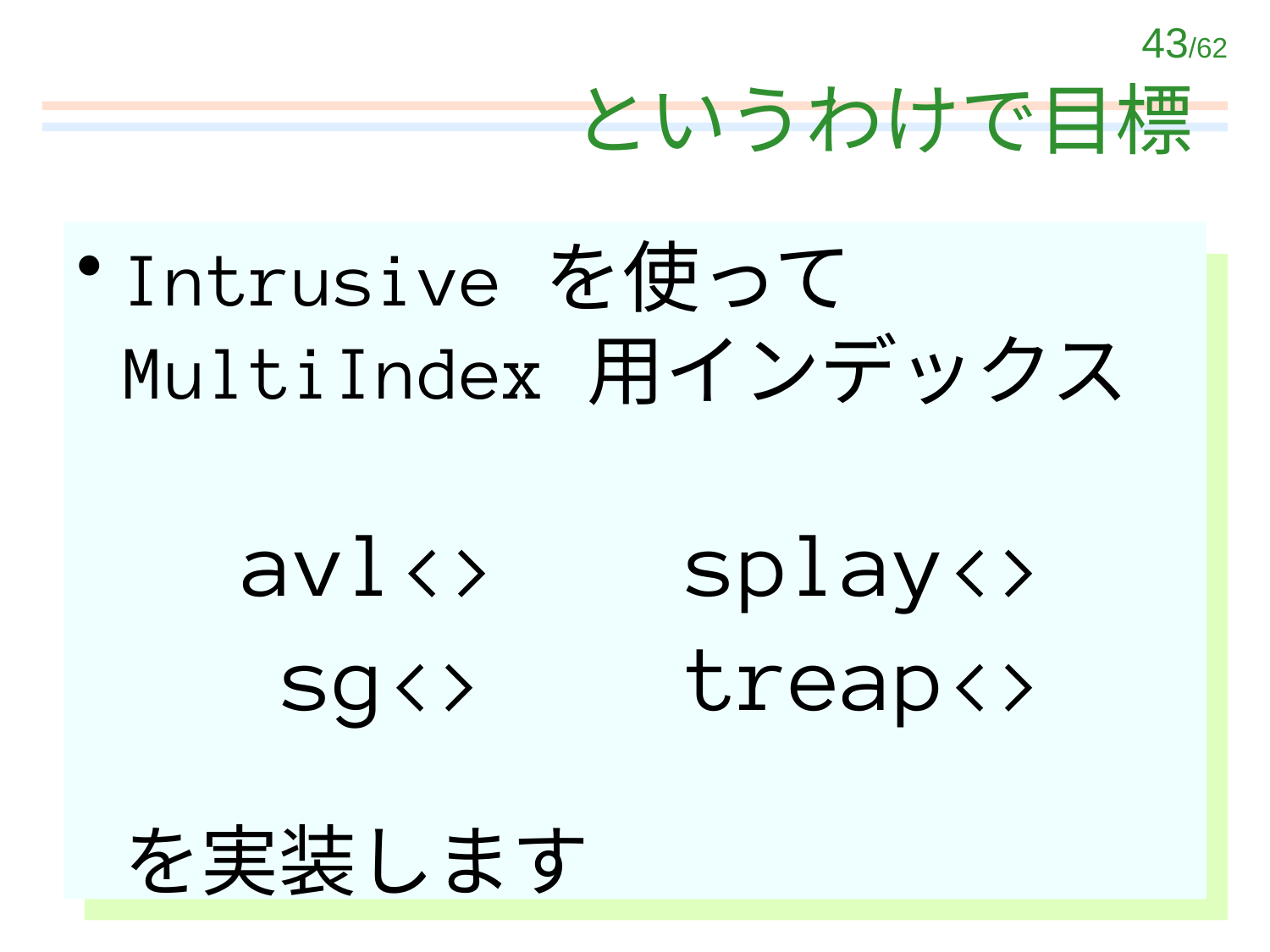

# というわけで目標
Intrusive を使って
MultiIndex 用インデックス

  avl<>		splay<>
  sg<>		treap<>

	を実装します